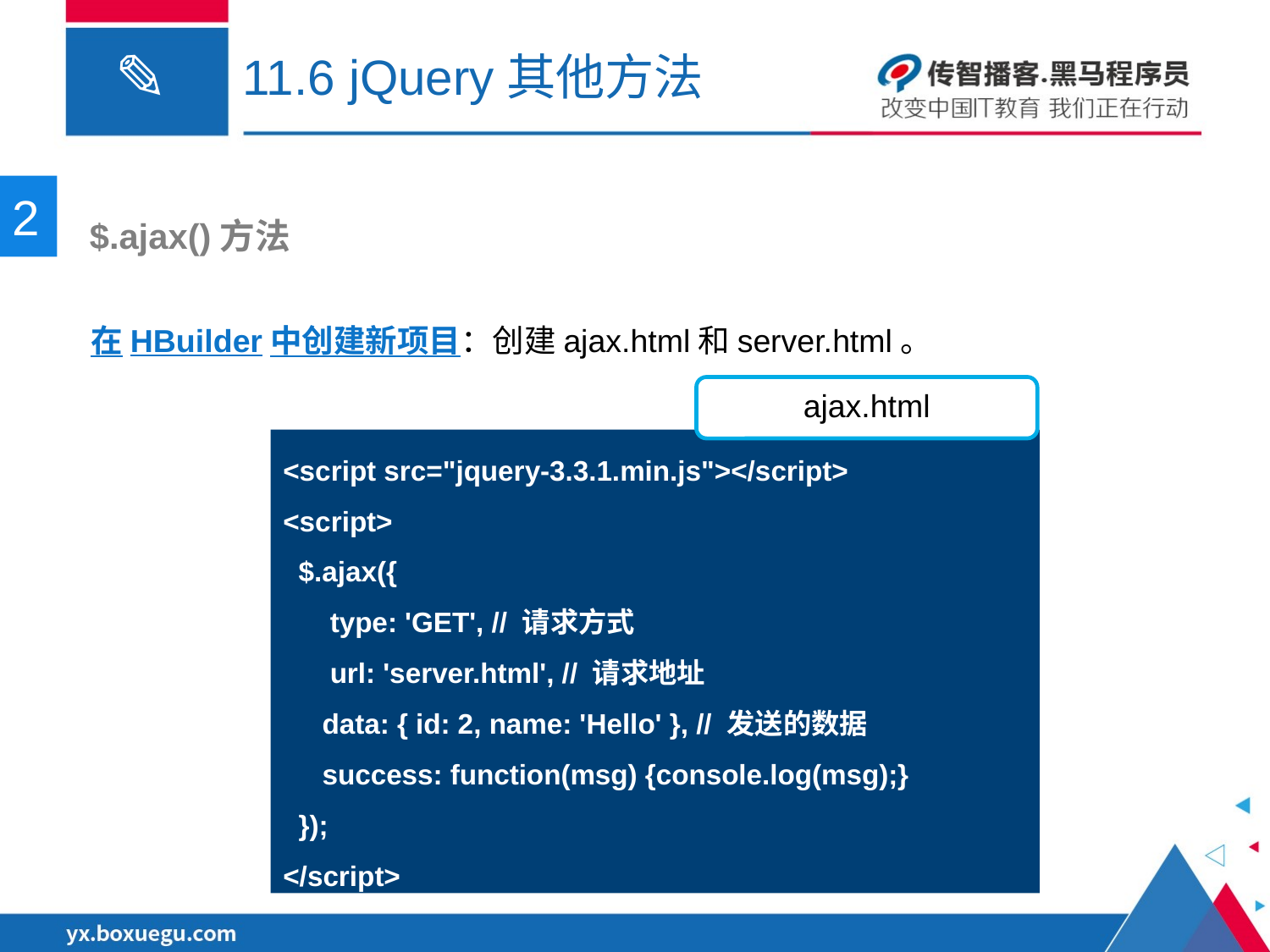

# 11.6 jQuery其他方法

2
  $.ajax()方法
在HBuilder中创建新项目：创建ajax.html和server.html。
ajax.html

<script src="jquery-3.3.1.min.js"></script>
<script>
  $.ajax({
      type: 'GET', // 请求方式
      url: 'server.html', // 请求地址
     data: { id: 2, name: 'Hello' }, // 发送的数据
     success: function(msg) {console.log(msg);}
  });
</script>